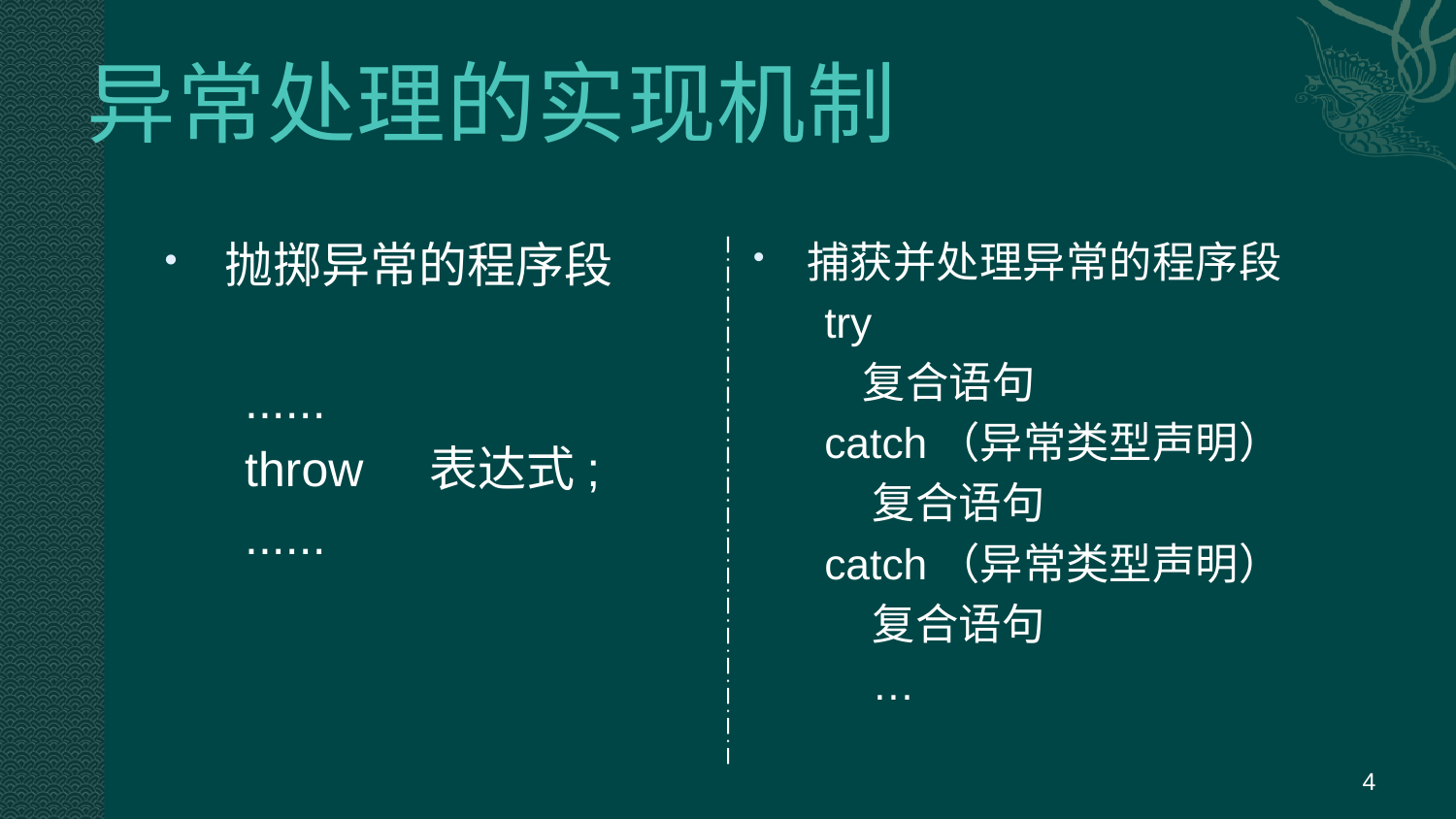

# 异常处理的实现机制
抛掷异常的程序段

......
throw    表达式;
......
捕获并处理异常的程序段
try
   复合语句
catch（异常类型声明）
    复合语句
catch（异常类型声明）
    复合语句
    …

4